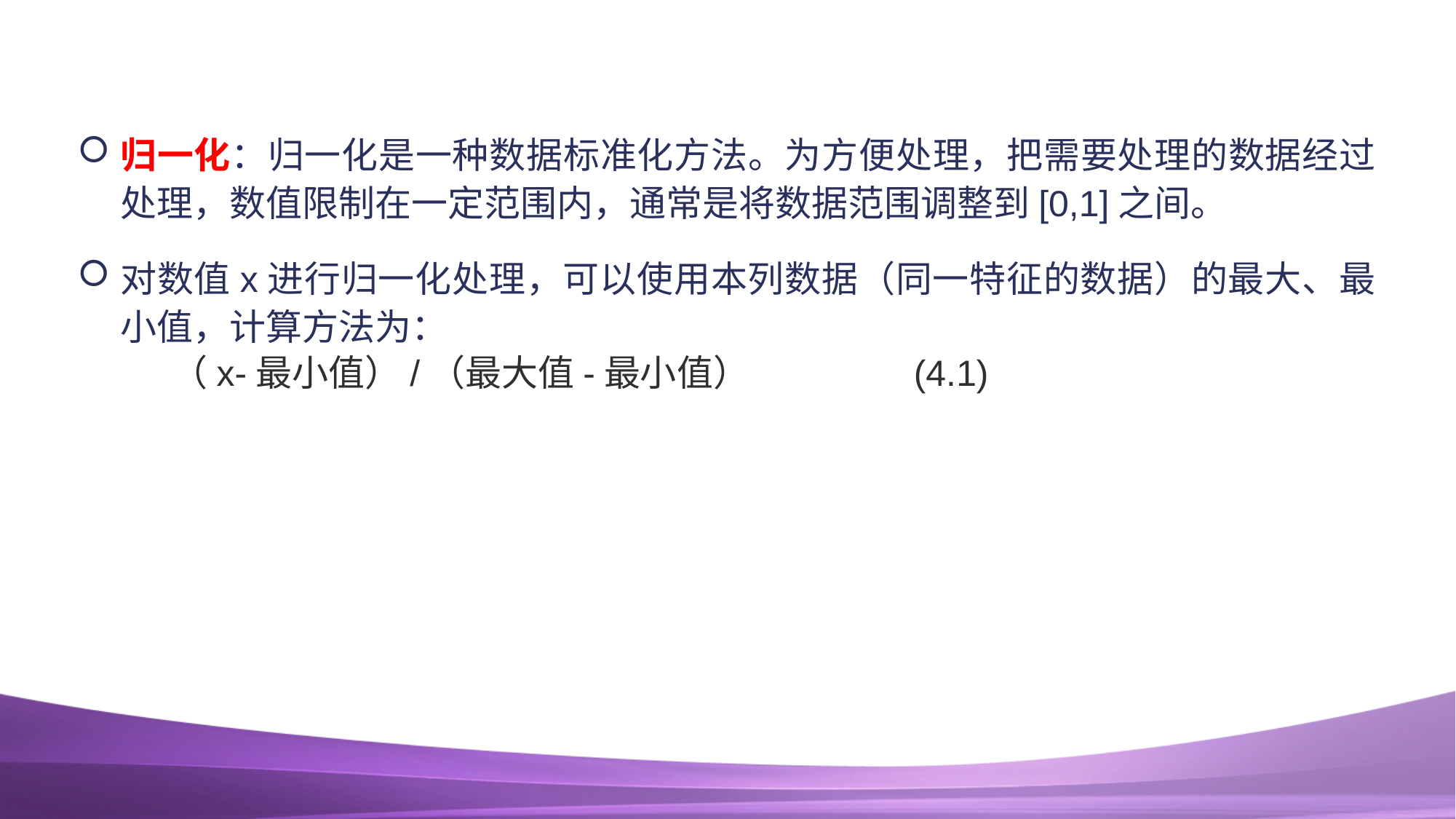

#
归一化：归一化是一种数据标准化方法。为方便处理，把需要处理的数据经过处理，数值限制在一定范围内，通常是将数据范围调整到[0,1]之间。
对数值x进行归一化处理，可以使用本列数据（同一特征的数据）的最大、最小值，计算方法为：
（x-最小值）/（最大值-最小值）                   (4.1)